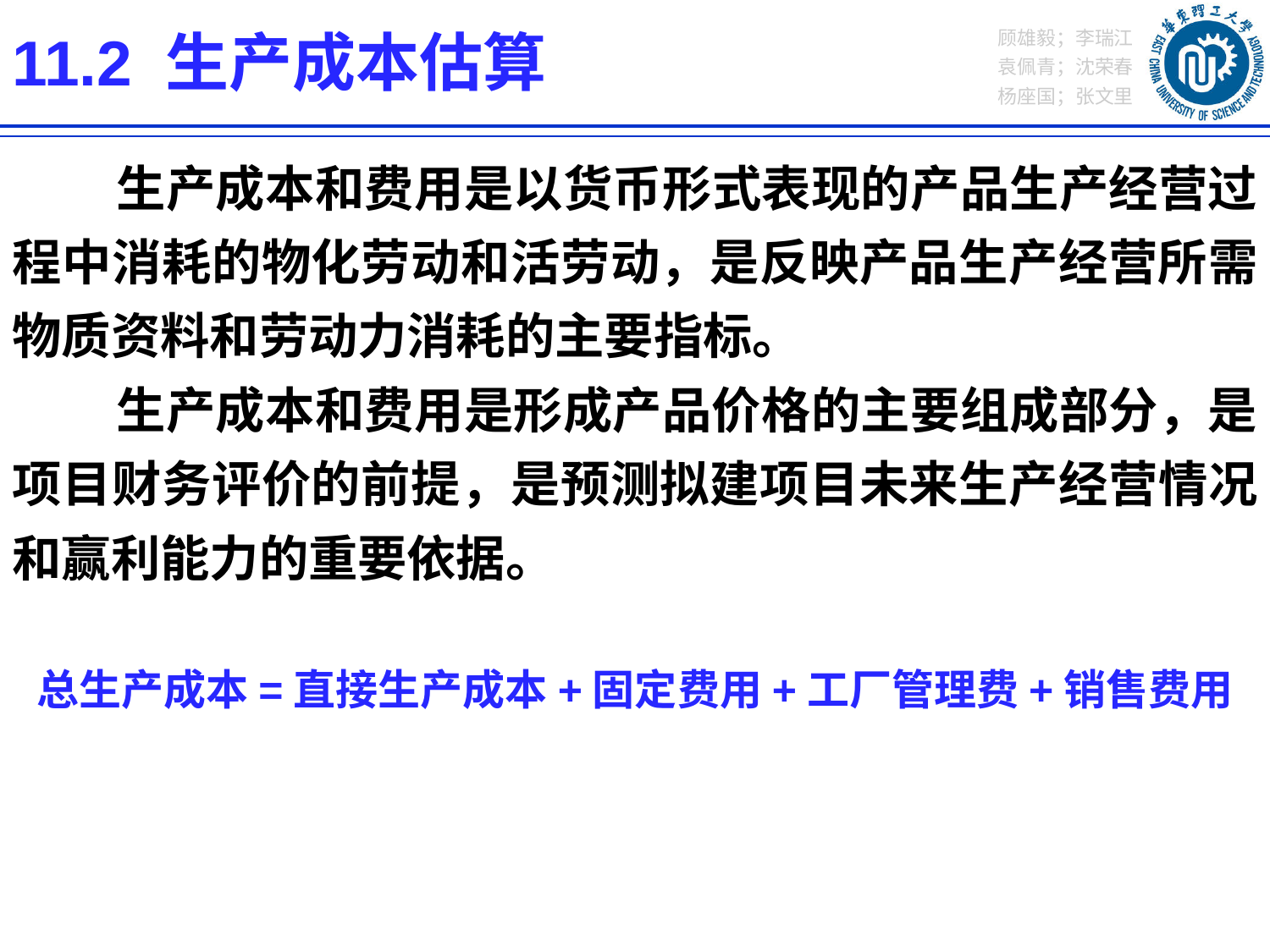

11.2 生产成本估算
        生产成本和费用是以货币形式表现的产品生产经营过程中消耗的物化劳动和活劳动，是反映产品生产经营所需物质资料和劳动力消耗的主要指标。
        生产成本和费用是形成产品价格的主要组成部分，是项目财务评价的前提，是预测拟建项目未来生产经营情况和赢利能力的重要依据。

总生产成本=直接生产成本+固定费用+工厂管理费+销售费用